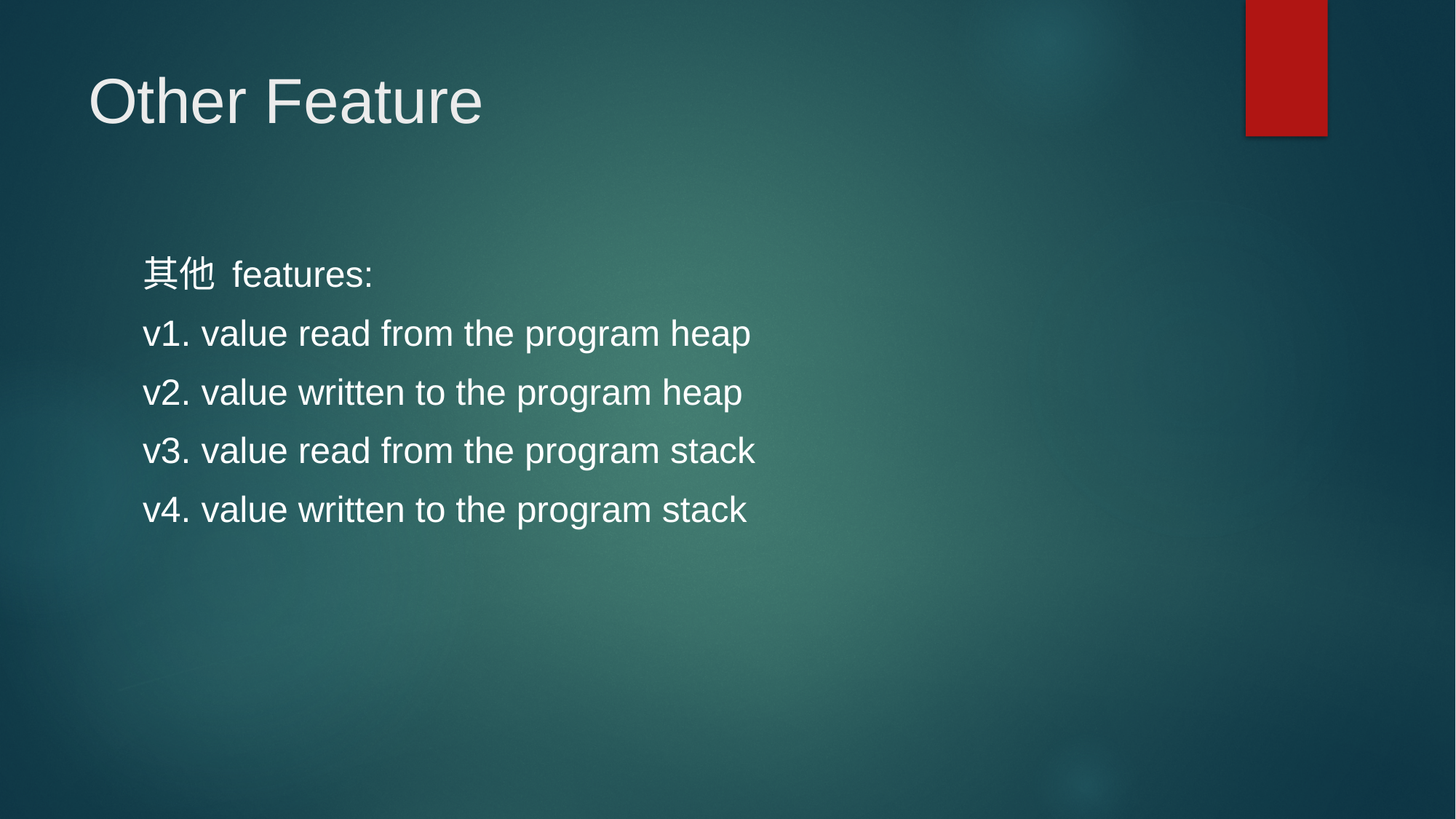

# Other Feature
其他 features:
v1. value read from the program heap
v2. value written to the program heap
v3. value read from the program stack
v4. value written to the program stack